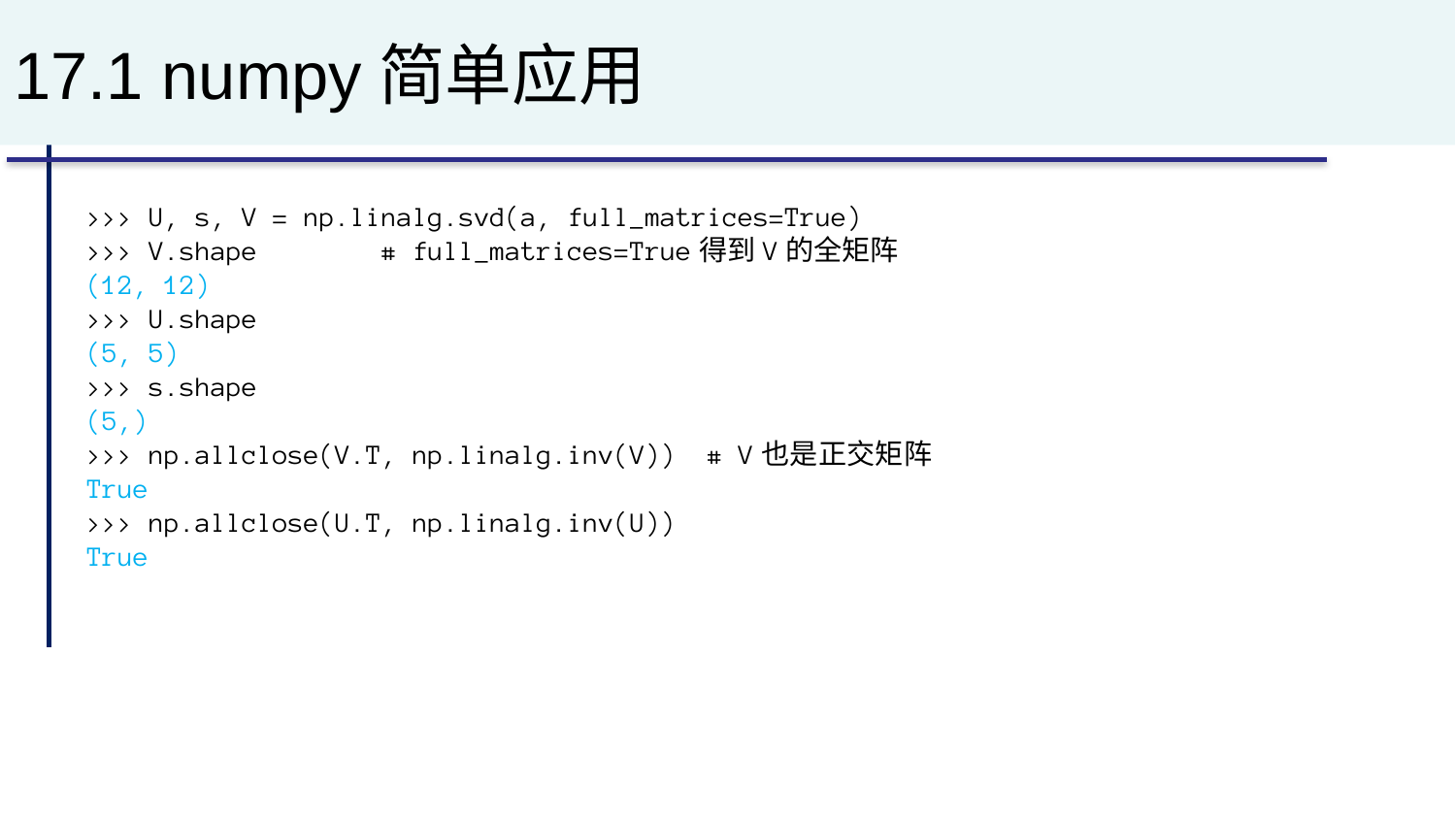

# 17.1 numpy简单应用
>>> U, s, V = np.linalg.svd(a, full_matrices=True)
>>> V.shape        # full_matrices=True得到V的全矩阵
(12, 12)
>>> U.shape
(5, 5)
>>> s.shape
(5,)
>>> np.allclose(V.T, np.linalg.inv(V))  # V也是正交矩阵
True
>>> np.allclose(U.T, np.linalg.inv(U))
True